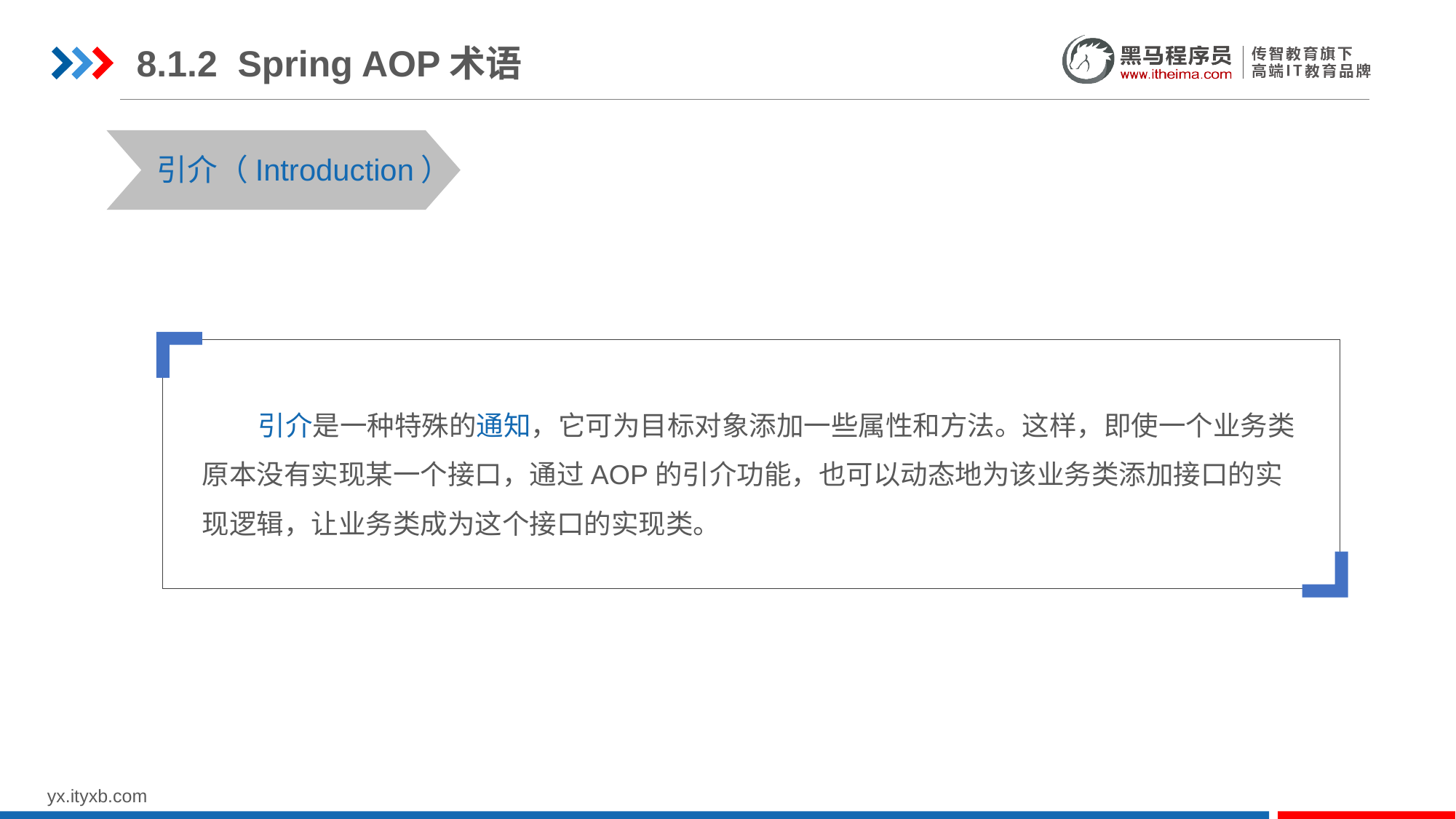

8.1.2  Spring AOP术语

引介（Introduction）

        引介是一种特殊的通知，它可为目标对象添加一些属性和方法。这样，即使一个业务类原本没有实现某一个接口，通过AOP的引介功能，也可以动态地为该业务类添加接口的实现逻辑，让业务类成为这个接口的实现类。